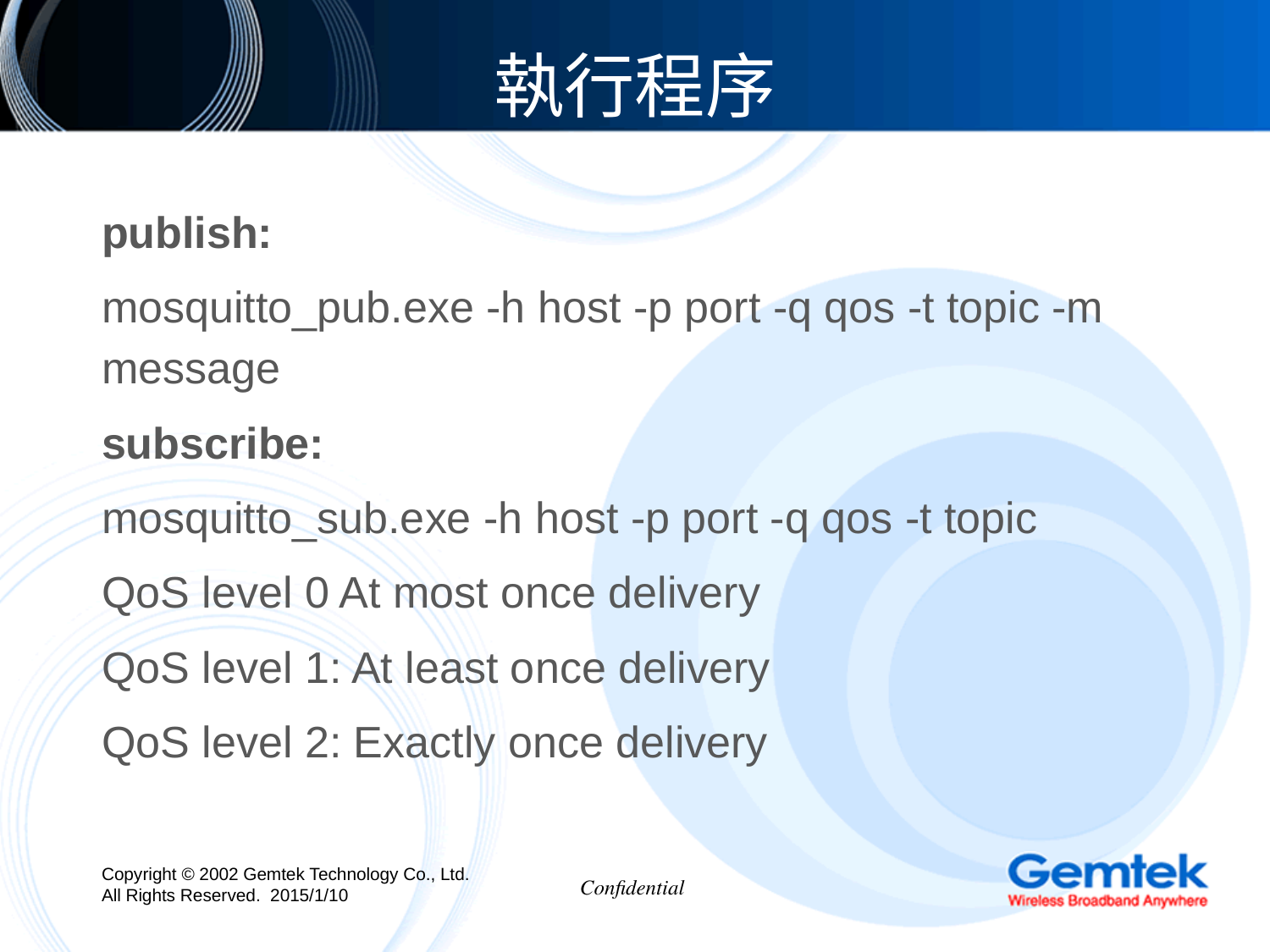

# 執行程序
publish:
mosquitto_pub.exe -h host -p port -q qos -t topic -m message
subscribe:
mosquitto_sub.exe -h host -p port -q qos -t topic
QoS level 0 At most once delivery
QoS level 1: At least once delivery
QoS level 2: Exactly once delivery